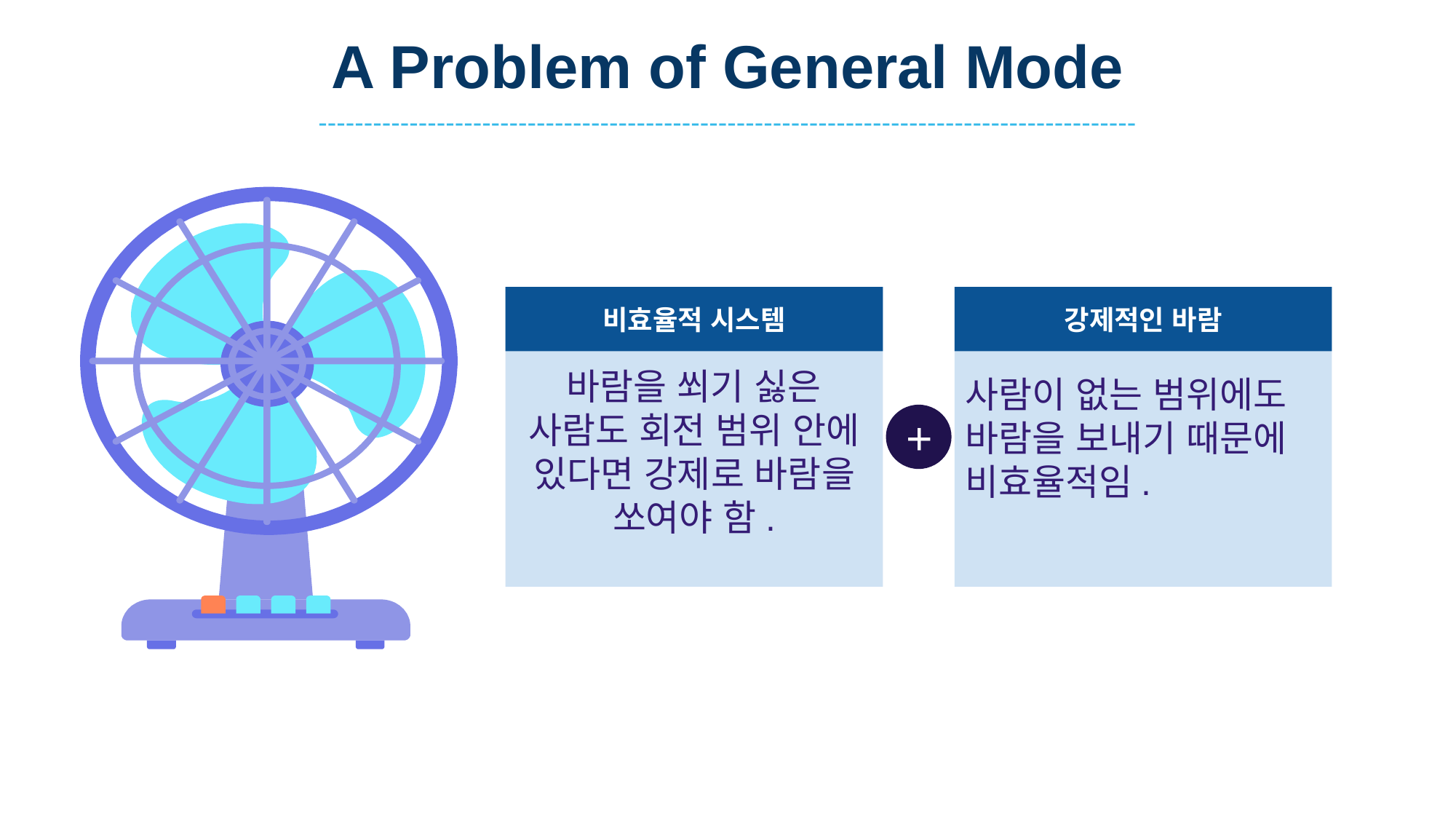

A Problem of General Mode
------------------------------------------------------------------------------------------

바람을 쐬기 싫은 사람도 회전 범위 안에 있다면 강제로 바람을 쏘여야 함.

비효율적 시스템

사람이 없는 범위에도 바람을 보내기 때문에
비효율적임.

강제적인 바람

+